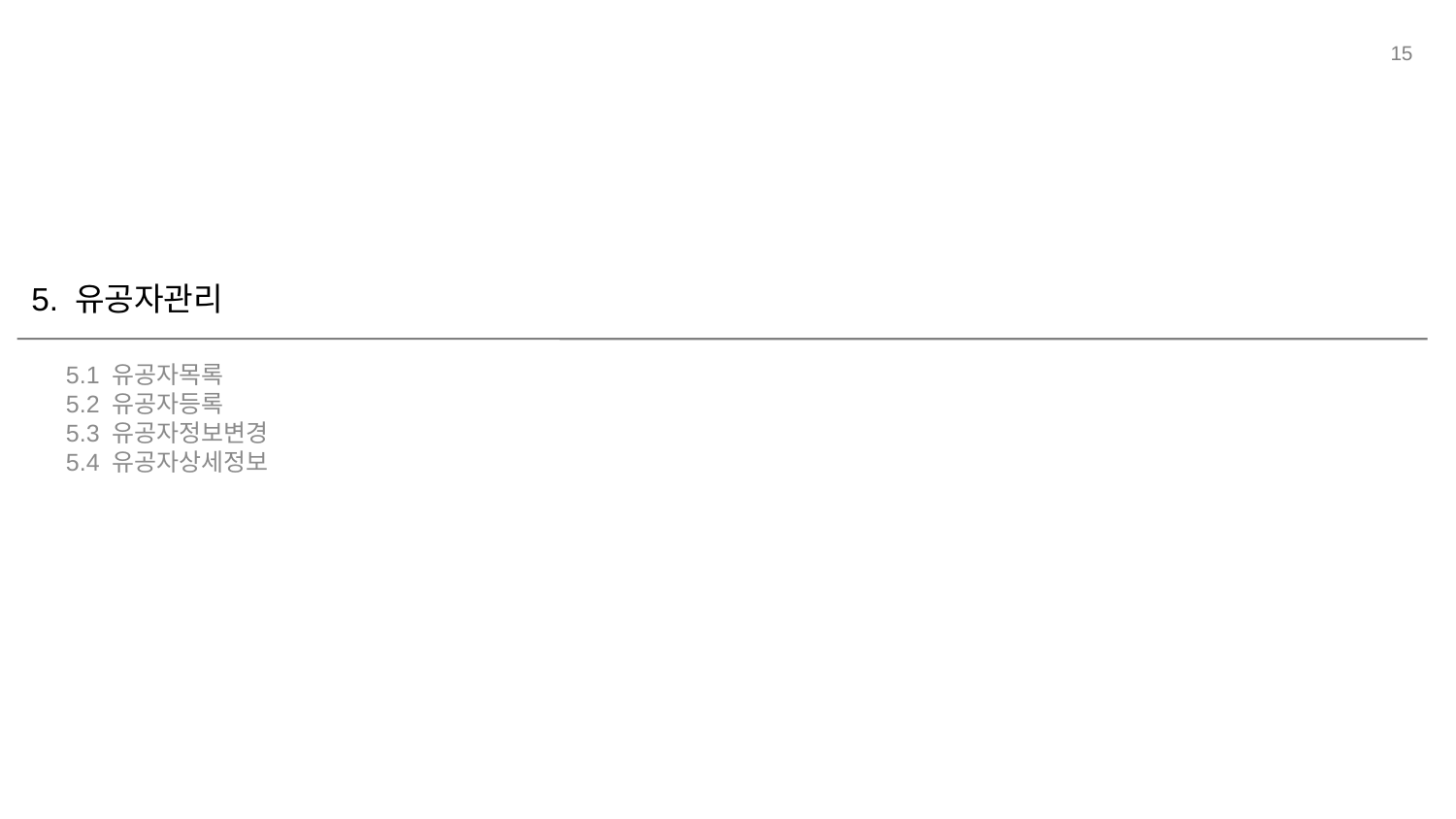

15
# 5. 유공자관리
5.1 유공자목록
5.2 유공자등록
5.3 유공자정보변경
5.4 유공자상세정보